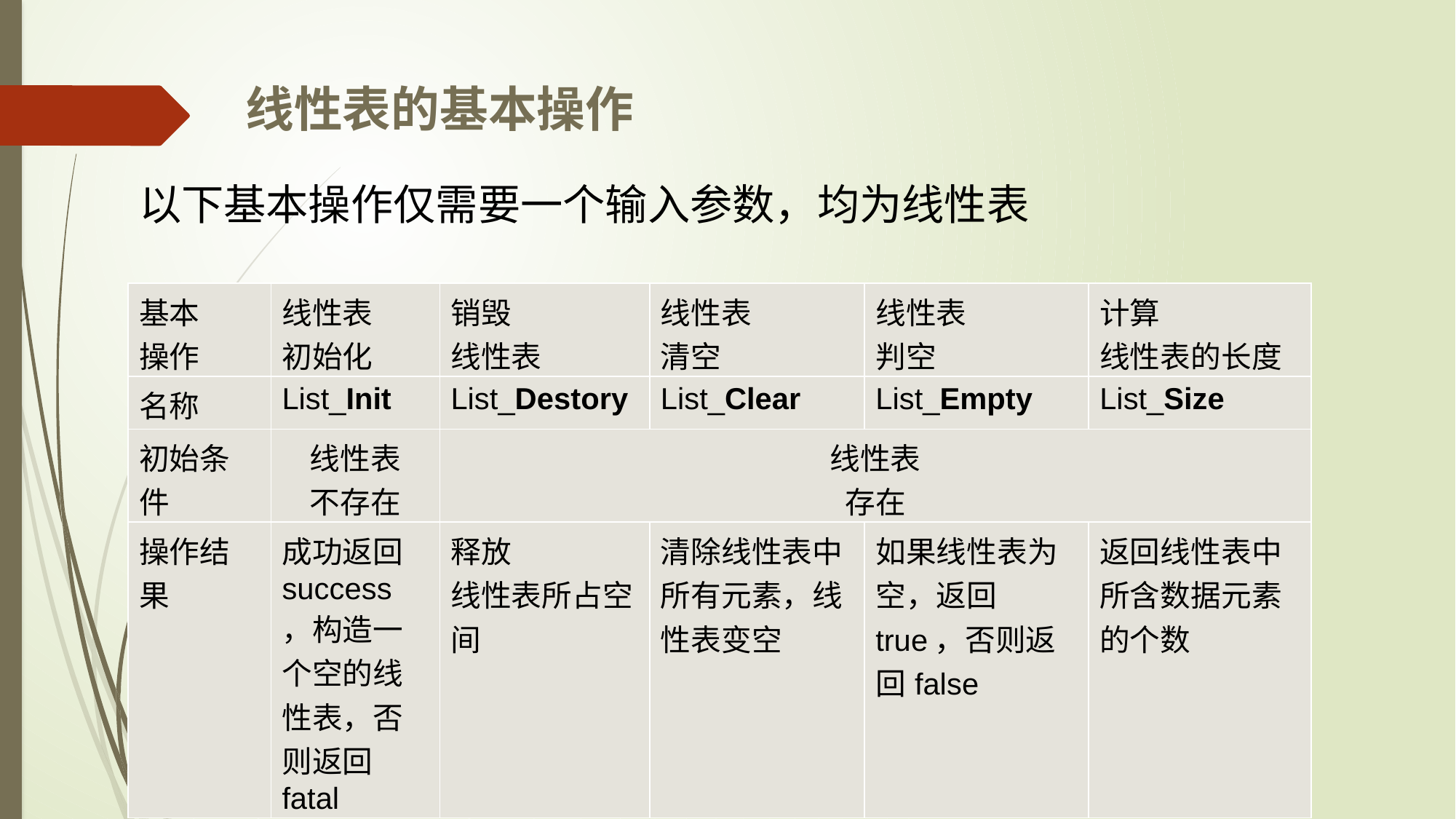

# 线性表的基本操作

以下基本操作仅需要一个输入参数，均为线性表
| 基本 操作 | 线性表 初始化 | 销毁 线性表 | 线性表 清空 | 线性表 判空 | 计算 线性表的长度 |
| --- | --- | --- | --- | --- | --- |
| 名称 | List\_Init | List\_Destory | List\_Clear | List\_Empty | List\_Size |
| 初始条件 | 线性表 不存在 | 线性表 存在 |  |  |  |
| 操作结果 | 成功返回success，构造一个空的线性表，否则返回fatal | 释放 线性表所占空间 | 清除线性表中所有元素，线性表变空 | 如果线性表为空，返回true，否则返回false | 返回线性表中所含数据元素的个数 |